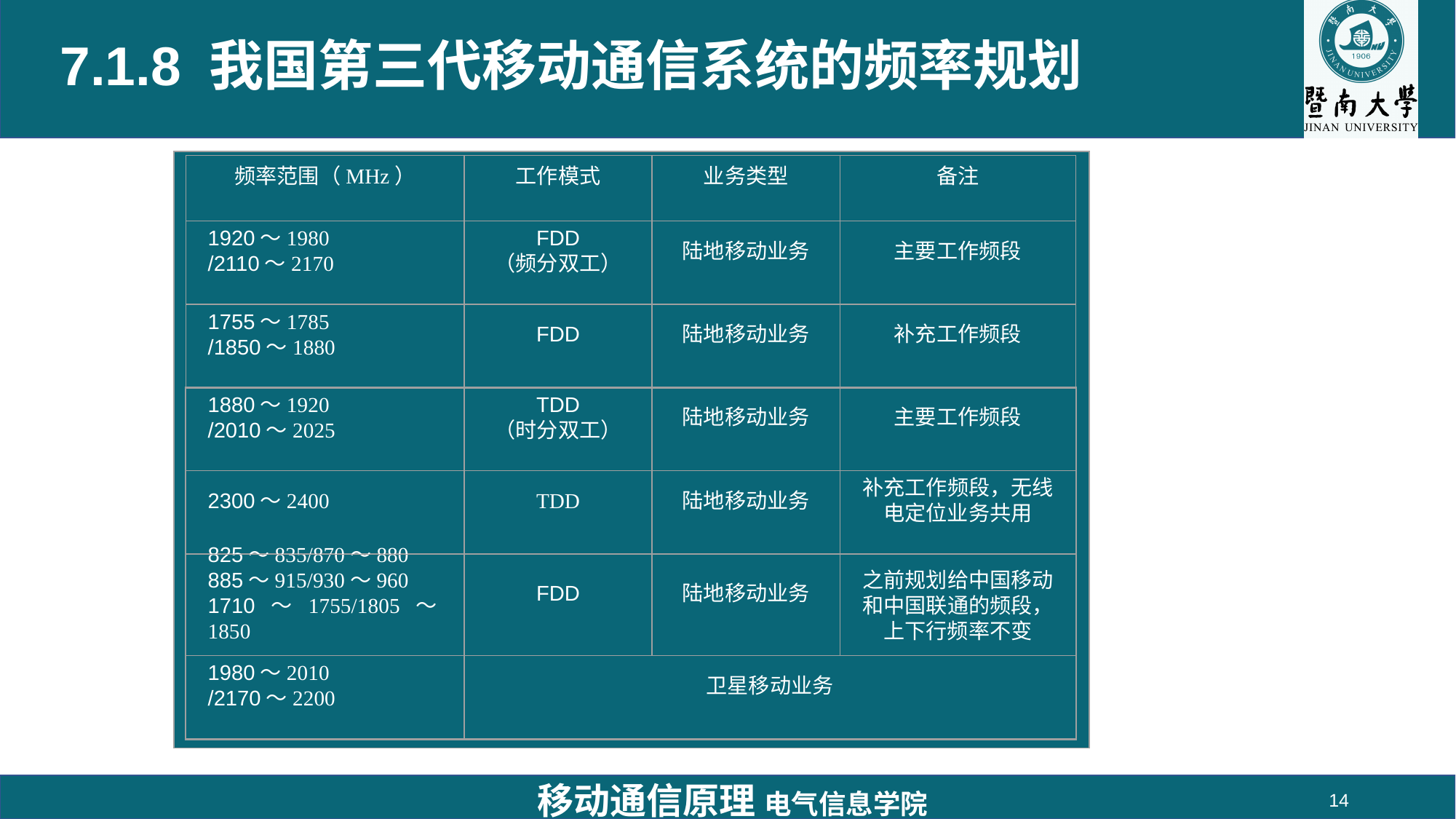

# 7.1.8 我国第三代移动通信系统的频率规划

频率范围（MHz）

工作模式

业务类型

备注

1920～1980
/2110～2170

FDD
（频分双工）

陆地移动业务

主要工作频段

1755～1785
/1850～1880

FDD

陆地移动业务

补充工作频段

1880～1920
/2010～2025

TDD
（时分双工）

陆地移动业务

主要工作频段

2300～2400

TDD

陆地移动业务

补充工作频段，无线电定位业务共用

825～835/870～880
885～915/930～960
1710～1755/1805～1850

FDD

陆地移动业务

之前规划给中国移动和中国联通的频段，上下行频率不变

1980～2010
/2170～2200

卫星移动业务

移动通信原理 电气信息学院
14